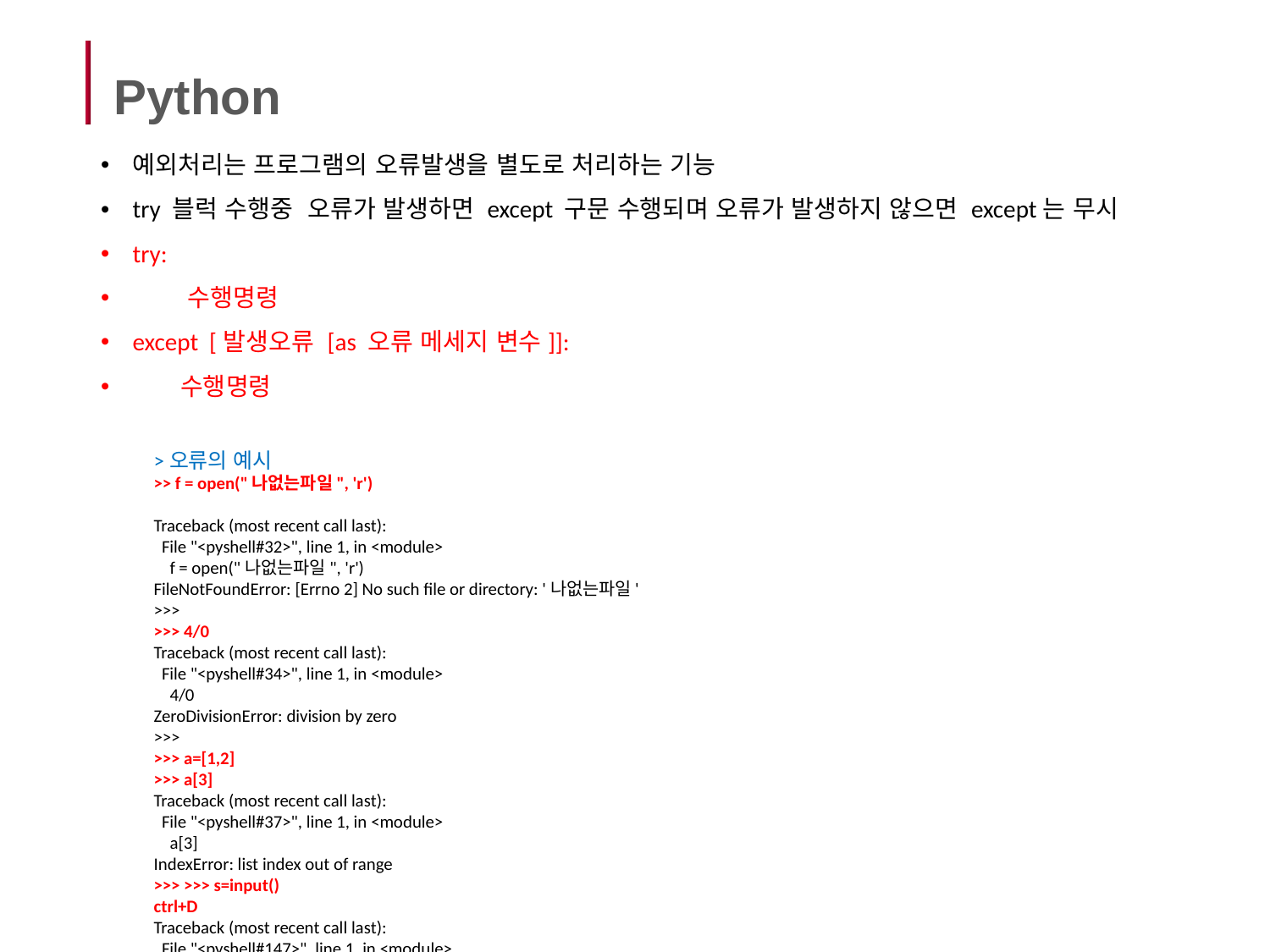

예외처리는 프로그램의 오류발생을 별도로 처리하는 기능
try 블럭 수행중  오류가 발생하면 except 구문 수행되며 오류가 발생하지 않으면 except는 무시
try:
       수행명령
except  [발생오류 [as 오류 메세지 변수]]:
      수행명령

>오류의 예시
>> f = open("나없는파일", 'r')

Traceback (most recent call last):
  File "<pyshell#32>", line 1, in <module>
    f = open("나없는파일", 'r')
FileNotFoundError: [Errno 2] No such file or directory: '나없는파일'
>>>
>>> 4/0
Traceback (most recent call last):
  File "<pyshell#34>", line 1, in <module>
    4/0
ZeroDivisionError: division by zero
>>>
>>> a=[1,2]
>>> a[3]
Traceback (most recent call last):
  File "<pyshell#37>", line 1, in <module>
    a[3]
IndexError: list index out of range
>>> >>> s=input()
ctrl+D
Traceback (most recent call last):
  File "<pyshell#147>", line 1, in <module>
    s=input()
EOFError: EOF when reading a line